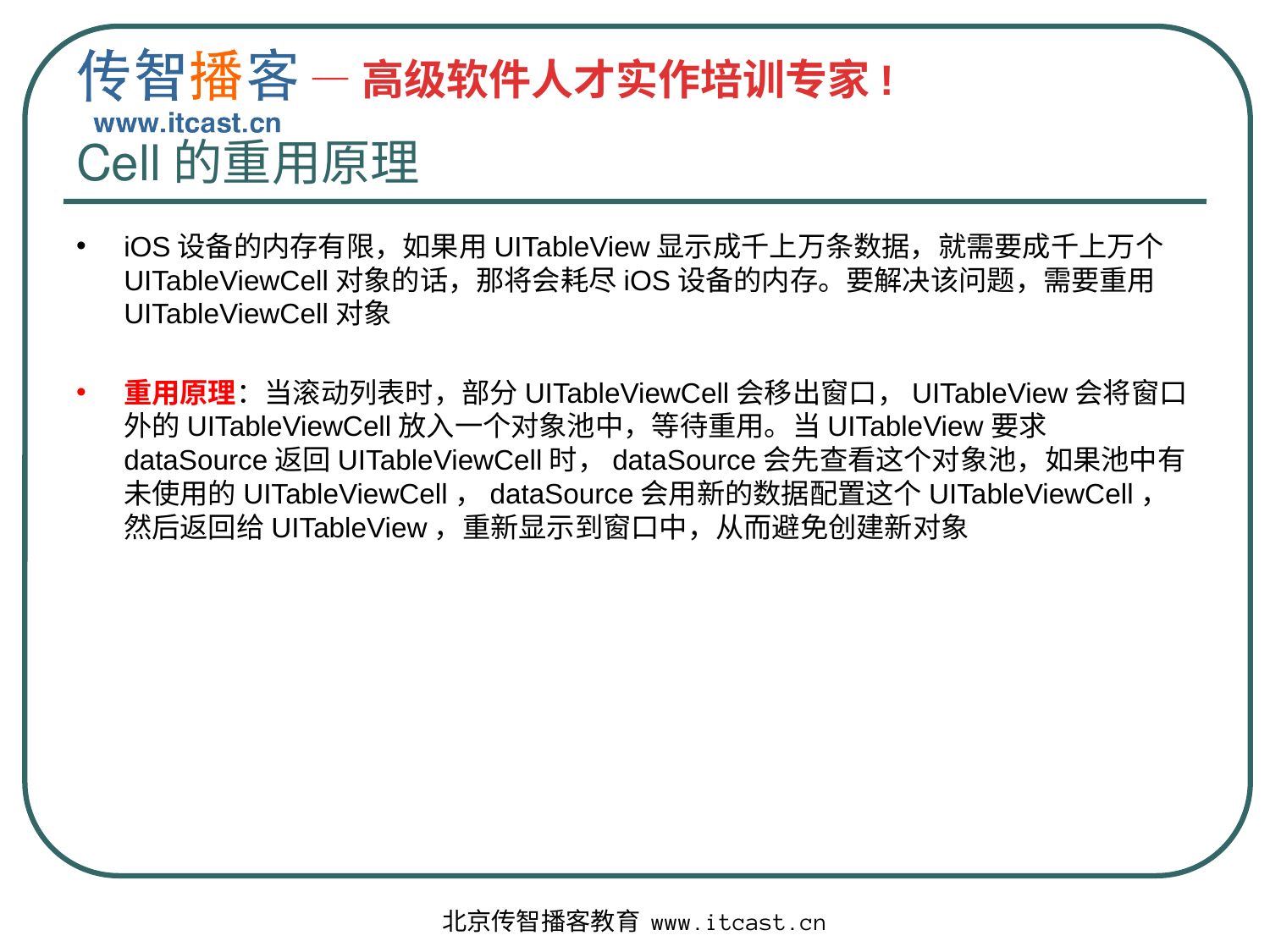

# Cell的重用原理
iOS设备的内存有限，如果用UITableView显示成千上万条数据，就需要成千上万个UITableViewCell对象的话，那将会耗尽iOS设备的内存。要解决该问题，需要重用UITableViewCell对象

重用原理：当滚动列表时，部分UITableViewCell会移出窗口，UITableView会将窗口外的UITableViewCell放入一个对象池中，等待重用。当UITableView要求dataSource返回UITableViewCell时，dataSource会先查看这个对象池，如果池中有未使用的UITableViewCell，dataSource会用新的数据配置这个UITableViewCell，然后返回给UITableView，重新显示到窗口中，从而避免创建新对象